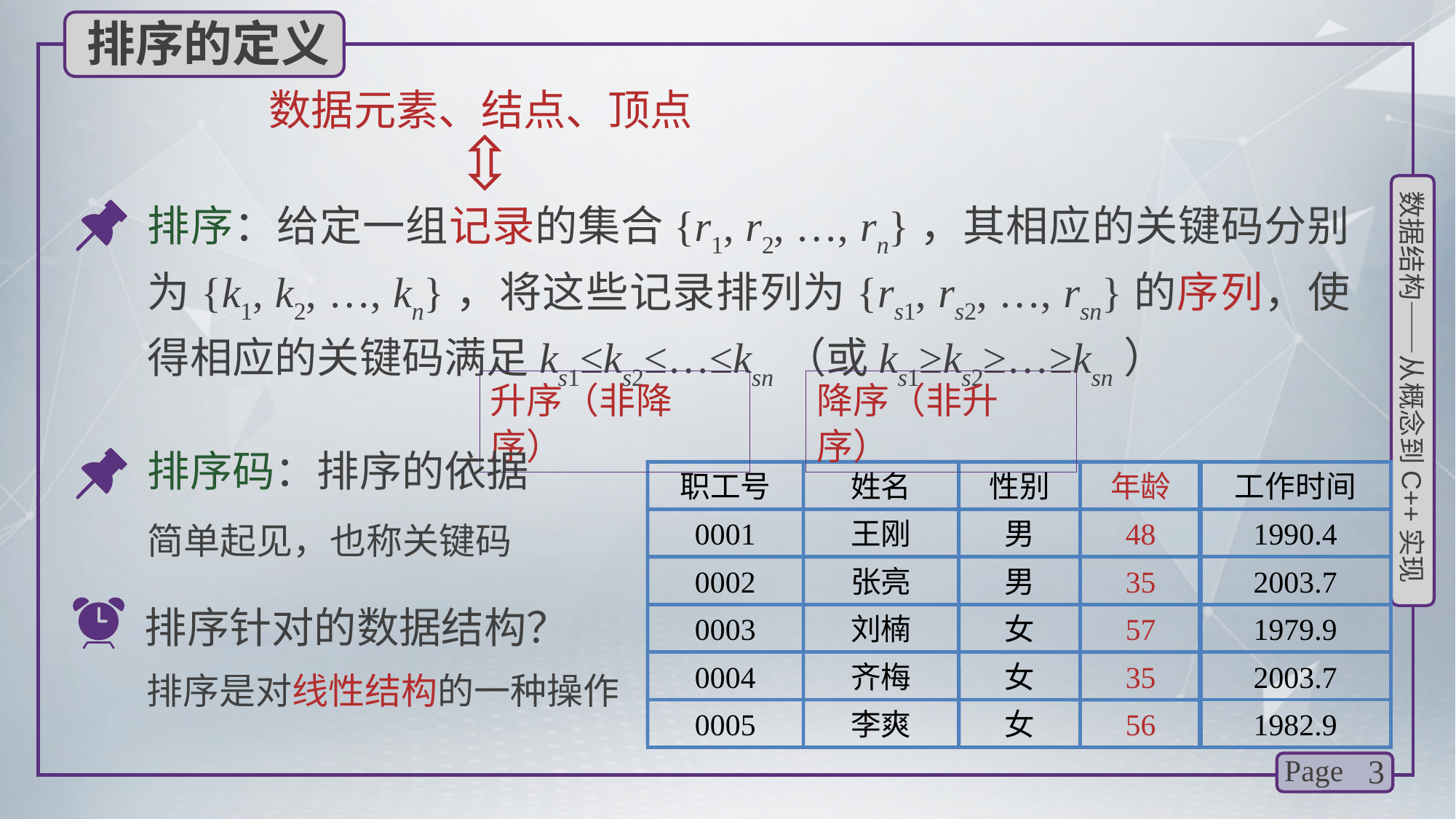

排序的定义

数据元素、结点、顶点

排序：给定一组记录的集合{r1, r2, …, rn}，其相应的关键码分别为{k1, k2, …, kn}，将这些记录排列为{rs1, rs2, …, rsn}的序列，使得相应的关键码满足ks1≤ks2≤…≤ksn（或ks1≥ks2≥…≥ksn）

升序（非降序）
降序（非升序）
排序码：排序的依据
简单起见，也称关键码

职工号

姓名

性别

年龄

48
35
57
35
56
工作时间
0001

王刚
男
1990.4
0002

张亮
男
2003.7
排序针对的数据结构？

0003

刘楠
女
1979.9
0004

齐梅
女
2003.7
排序是对线性结构的一种操作
0005

李爽
女
1982.9